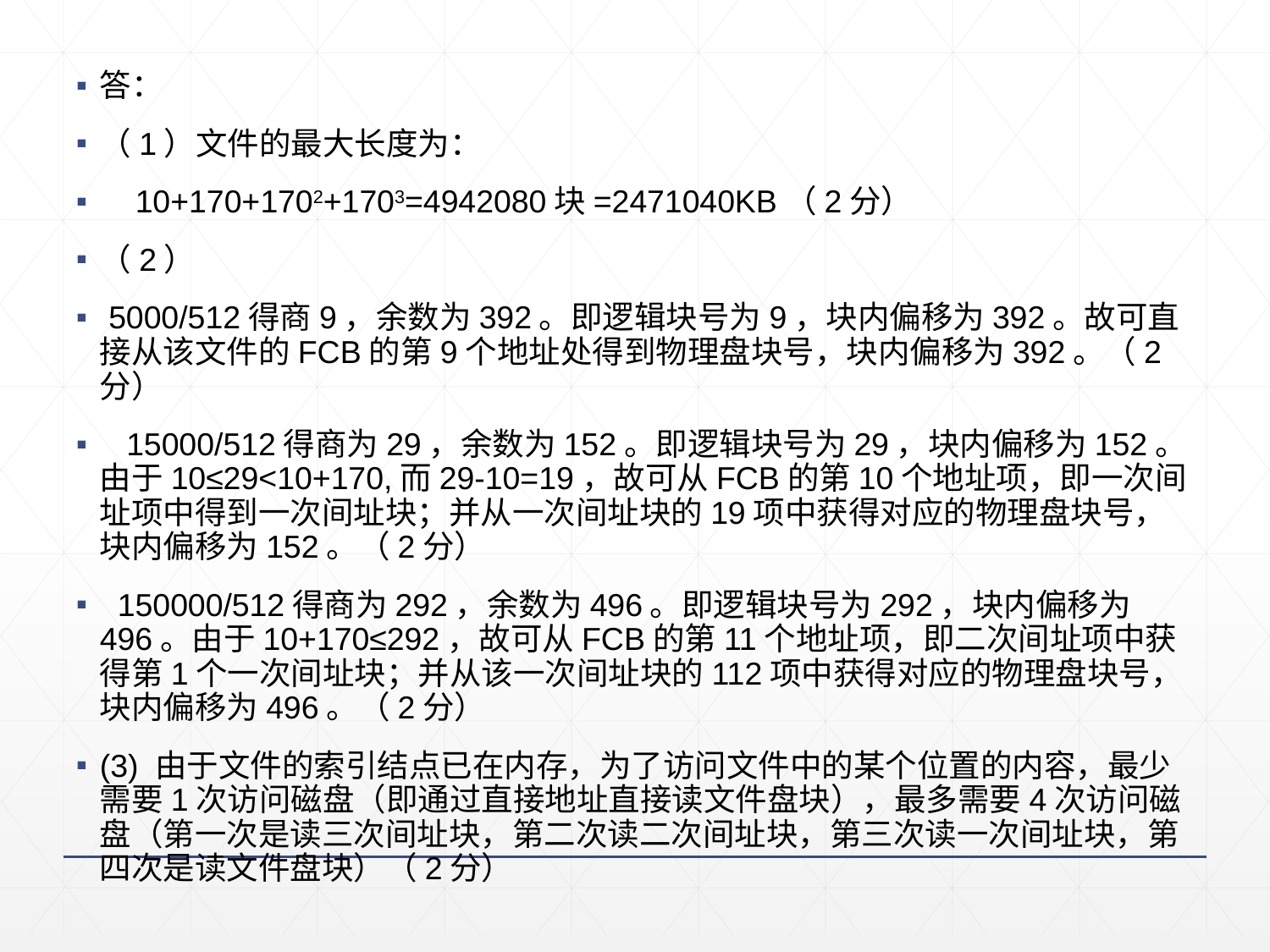

# 答：
（1）文件的最大长度为：
    10+170+1702+1703=4942080块=2471040KB（2分）
（2）
 5000/512得商9，余数为392。即逻辑块号为9，块内偏移为392。故可直接从该文件的FCB的第9个地址处得到物理盘块号，块内偏移为392。（2分）
   15000/512得商为29，余数为152。即逻辑块号为29，块内偏移为152。由于10≤29<10+170,而29-10=19，故可从FCB的第10个地址项，即一次间址项中得到一次间址块；并从一次间址块的19项中获得对应的物理盘块号，块内偏移为152。（2分）
  150000/512得商为292，余数为496。即逻辑块号为292，块内偏移为496。由于10+170≤292，故可从FCB的第11个地址项，即二次间址项中获得第1个一次间址块；并从该一次间址块的112项中获得对应的物理盘块号，块内偏移为496。（2分）
(3) 由于文件的索引结点已在内存，为了访问文件中的某个位置的内容，最少需要1次访问磁盘（即通过直接地址直接读文件盘块），最多需要4次访问磁盘（第一次是读三次间址块，第二次读二次间址块，第三次读一次间址块，第四次是读文件盘块）（2分）